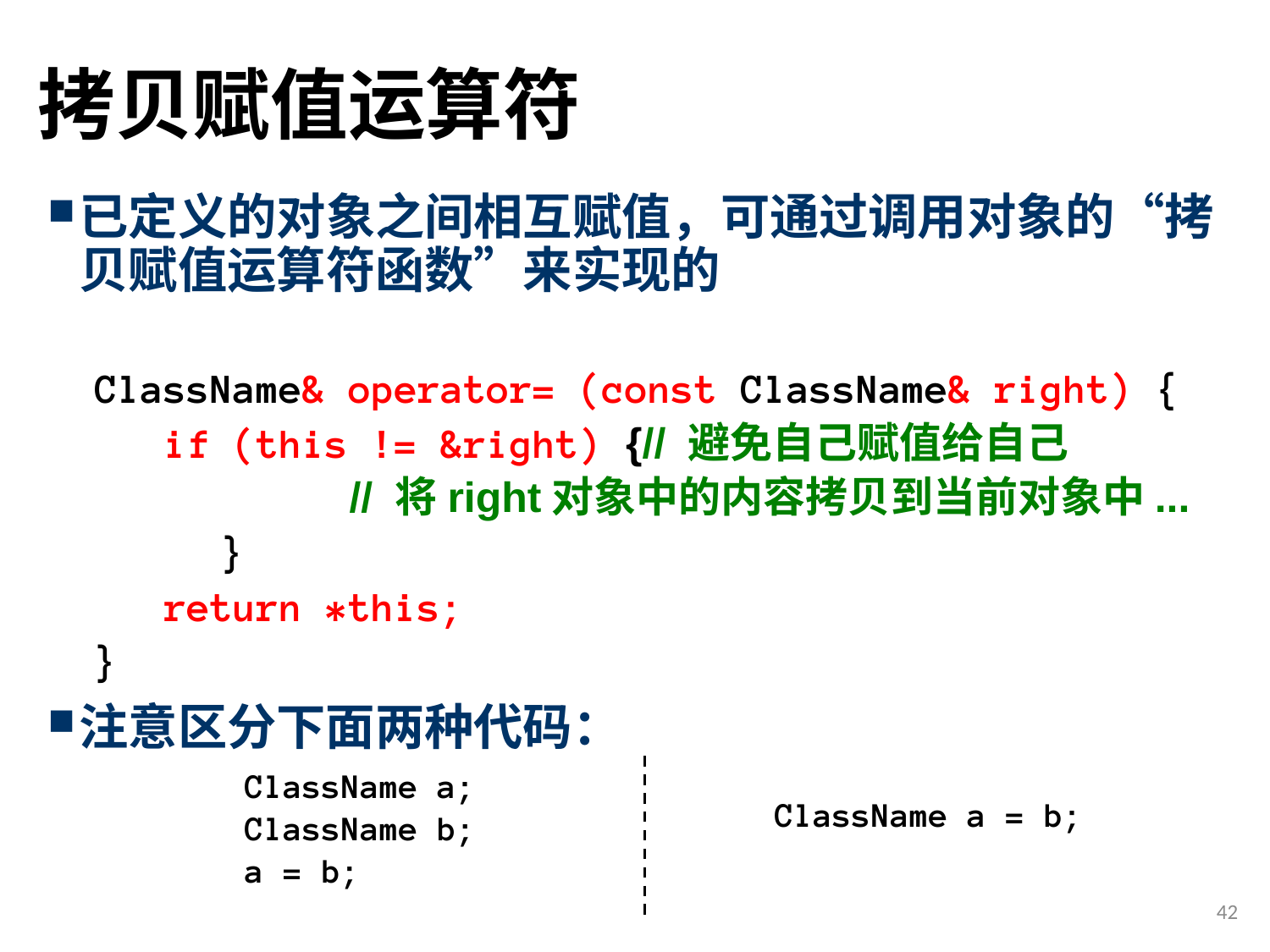

# 拷贝赋值运算符
已定义的对象之间相互赋值，可通过调用对象的“拷贝赋值运算符函数”来实现的

ClassName& operator= (const ClassName& right) {
   if (this != &right) {// 避免自己赋值给自己
		// 将right对象中的内容拷贝到当前对象中...
	}
   return *this;
}
注意区分下面两种代码：

ClassName a;
ClassName b;
a = b;
ClassName a = b;
42